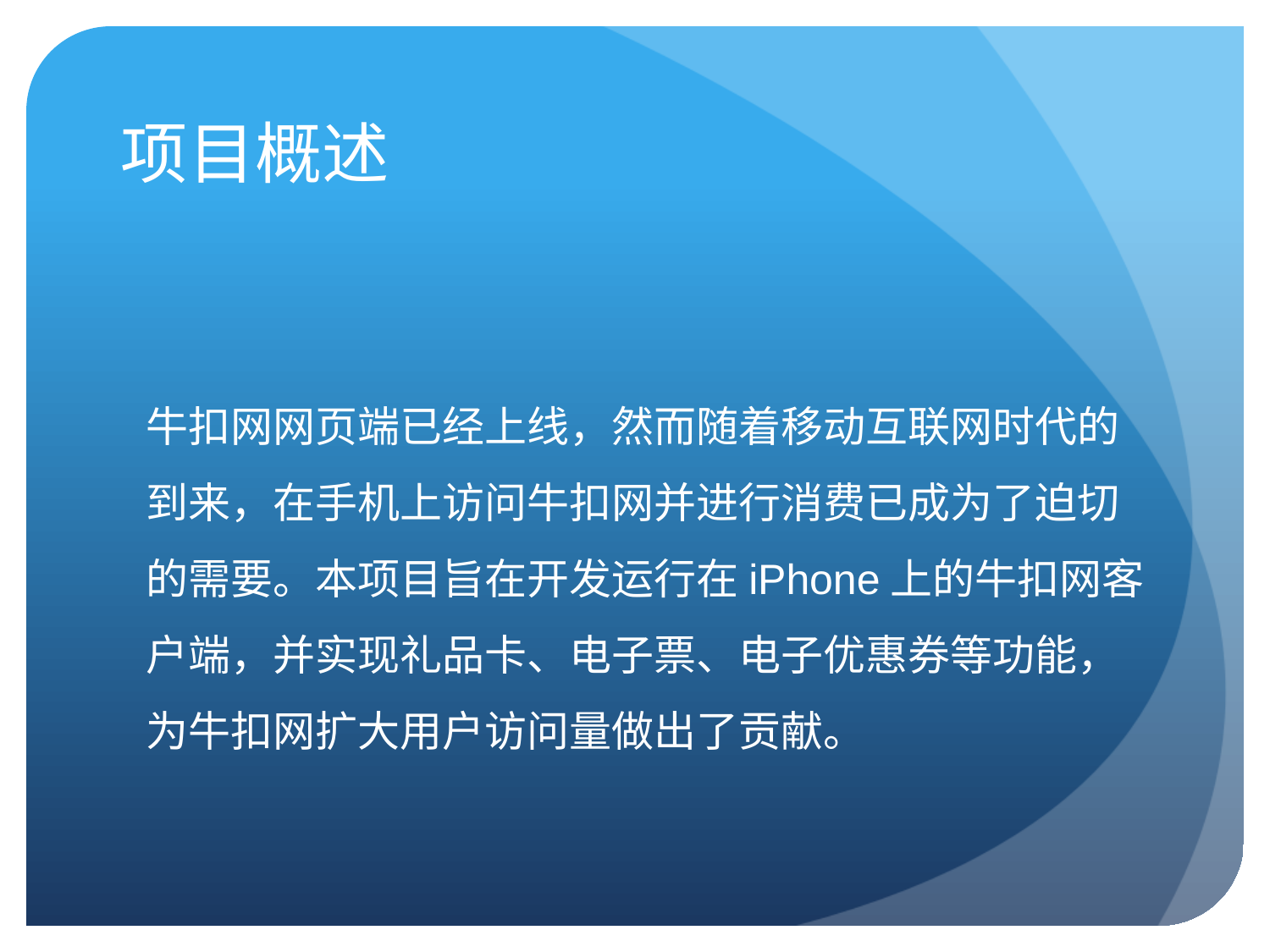

# 项目概述
牛扣网网页端已经上线，然而随着移动互联网时代的到来，在手机上访问牛扣网并进行消费已成为了迫切的需要。本项目旨在开发运行在iPhone上的牛扣网客户端，并实现礼品卡、电子票、电子优惠券等功能，为牛扣网扩大用户访问量做出了贡献。